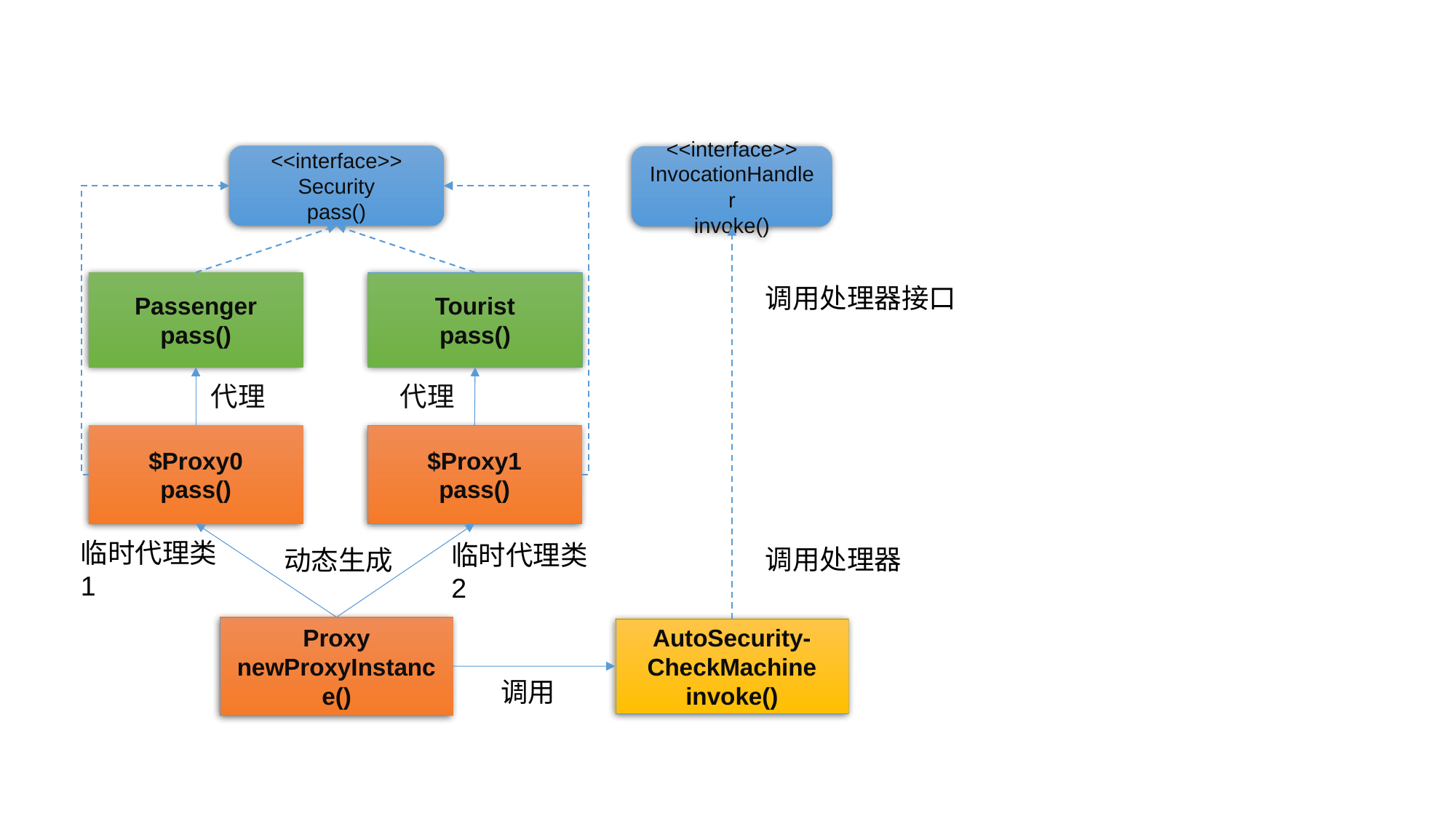

<<interface>>
Security
pass()
<<interface>>
InvocationHandler
invoke()
Passenger
pass()
Tourist
pass()
调用处理器接口
代理
代理

$Proxy0
pass()

$Proxy1
pass()

临时代理类1
临时代理类2
调用处理器
动态生成
Proxy
newProxyInstance()
AutoSecurity-CheckMachine
invoke()
调用